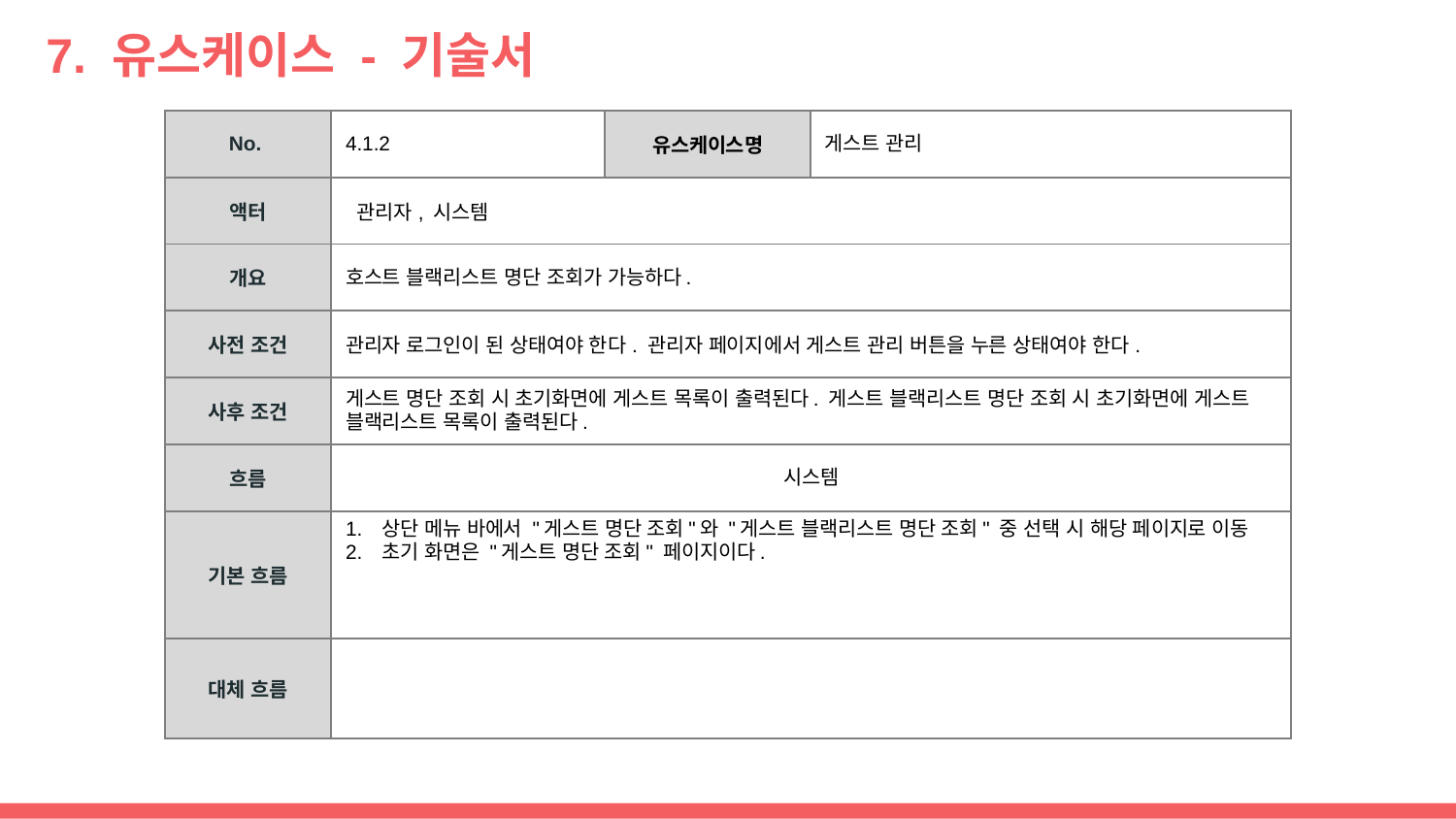

# 7. 유스케이스 - 기술서
| No. | 4.1.2 | 유스케이스명 | 게스트 관리 |
| --- | --- | --- | --- |
| 액터 | 관리자, 시스템 |  |  |
| 개요 | 호스트 블랙리스트 명단 조회가 가능하다. |  |  |
| 사전 조건 | 관리자 로그인이 된 상태여야 한다. 관리자 페이지에서 게스트 관리 버튼을 누른 상태여야 한다. |  |  |
| 사후 조건 | 게스트 명단 조회 시 초기화면에 게스트 목록이 출력된다. 게스트 블랙리스트 명단 조회 시 초기화면에 게스트 블랙리스트 목록이 출력된다. |  |  |
| 흐름 | 시스템 |  |  |
| 기본 흐름 | 상단 메뉴 바에서 "게스트 명단 조회"와 "게스트 블랙리스트 명단 조회" 중 선택 시 해당 페이지로 이동 초기 화면은 "게스트 명단 조회" 페이지이다. |  |  |
| 대체 흐름 |  |  |  |